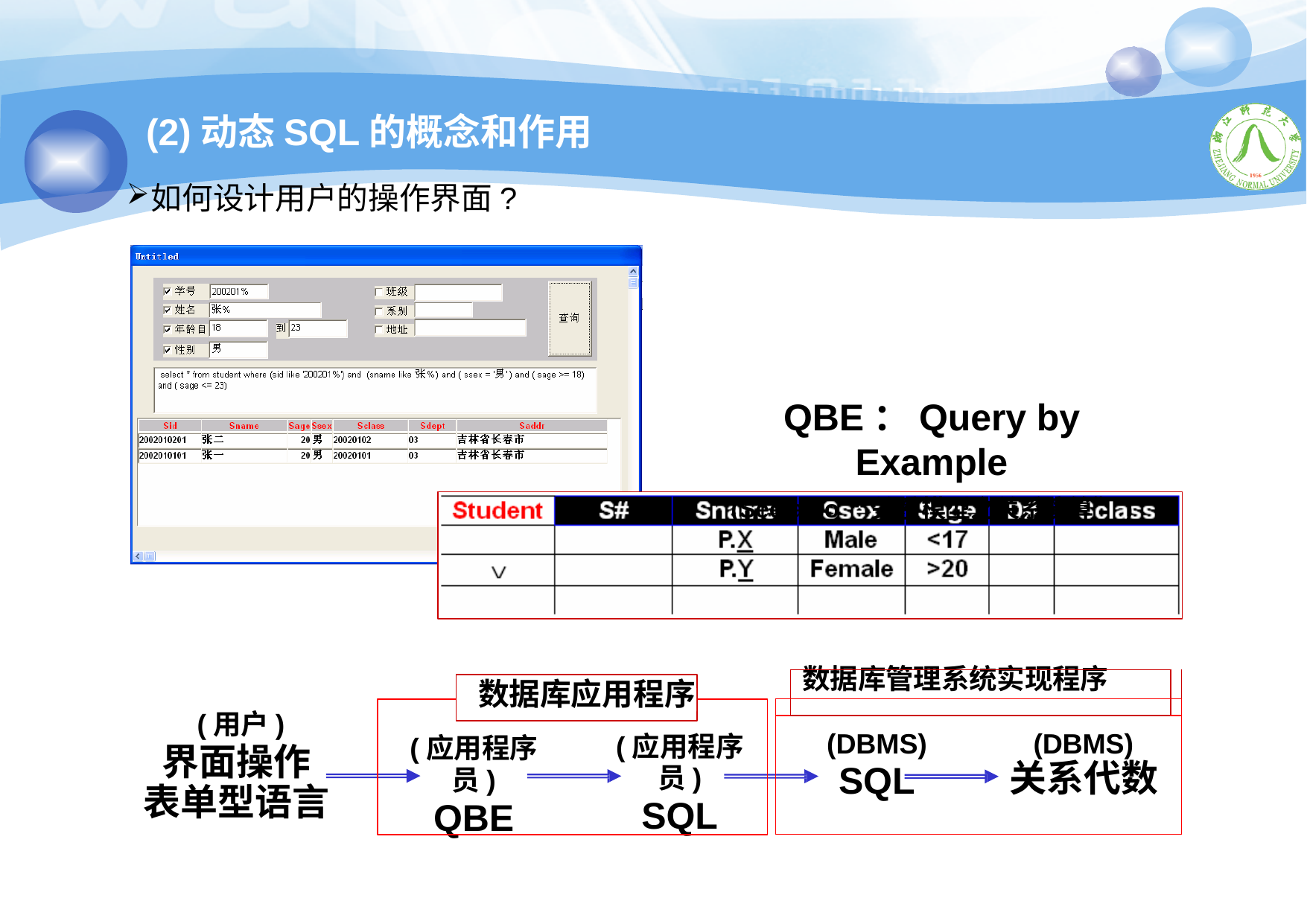

# (2)动态SQL的概念和作用
如何设计用户的操作界面?

QBE：Query by Example
(See also “关系模型之关系演算”)

|  | 数据库管理系统实现程序 |  |  |
| --- | --- | --- | --- |
|  |  |  |  |
|  | (DBMS) SQL | (DBMS) 关系代数 |  |

数据库应用程序

(用户)
界面操作 表单型语言
(应用程序员)
SQL
(应用程序员)
QBE